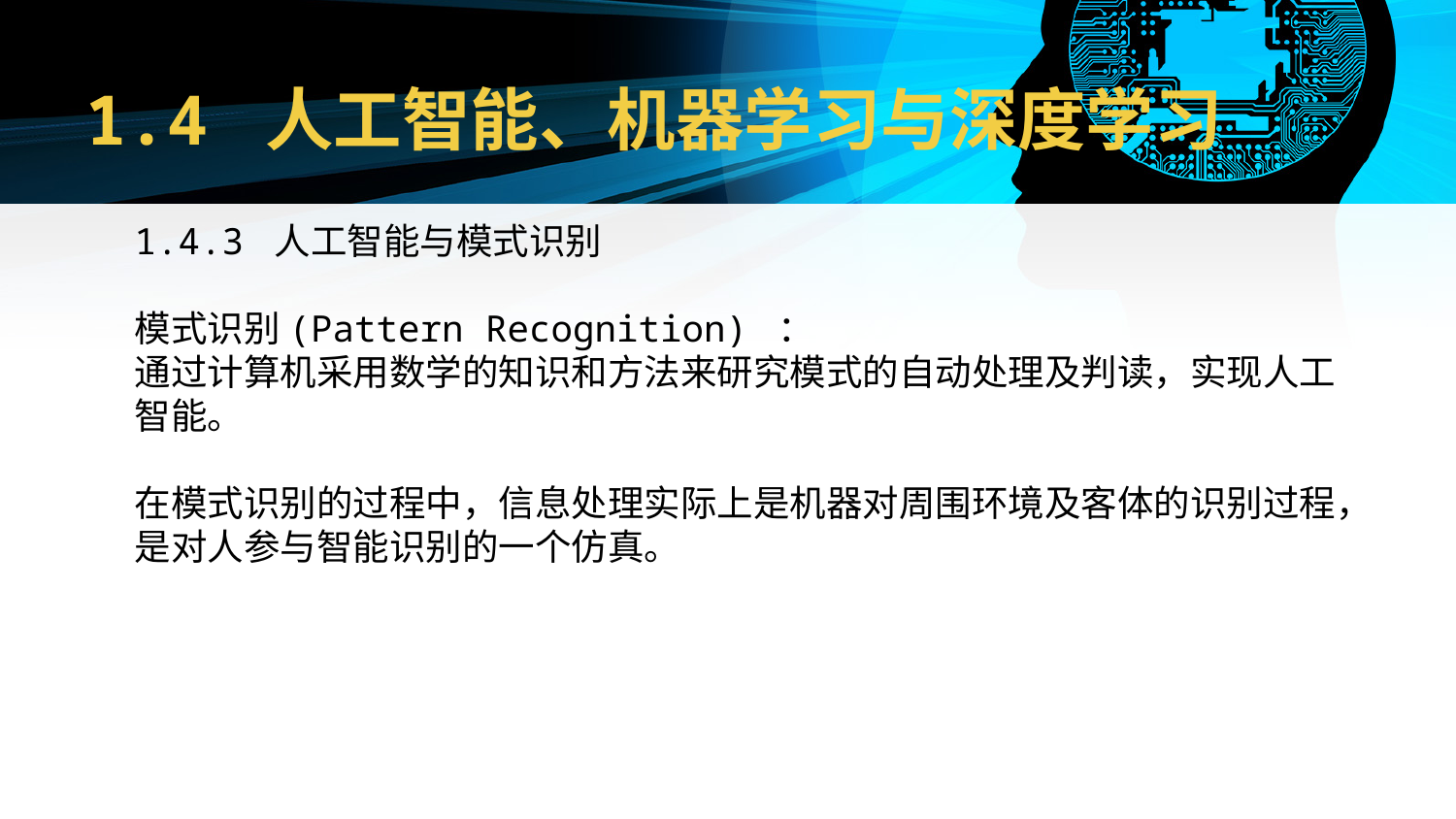

# 1.4 人工智能、机器学习与深度学习
1.4.3 人工智能与模式识别

模式识别(Pattern Recognition) ：
通过计算机采用数学的知识和方法来研究模式的自动处理及判读，实现人工智能。

在模式识别的过程中，信息处理实际上是机器对周围环境及客体的识别过程，是对人参与智能识别的一个仿真。